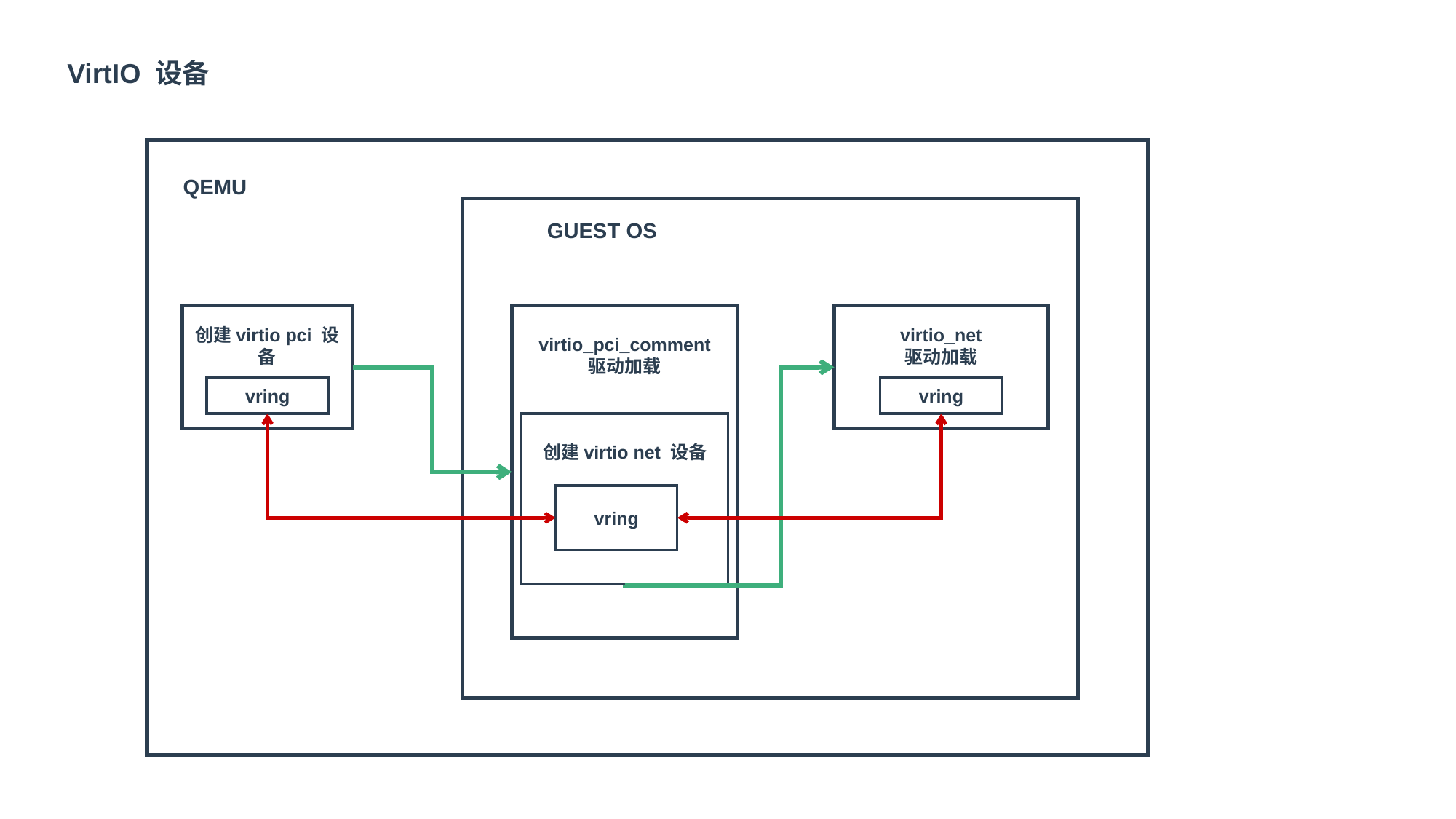

VirtIO 设备

QEMU

GUEST OS
创建virtio pci 设备

virtio_pci_comment
驱动加载
virtio_net
驱动加载

vring
vring

创建virtio net 设备
vring